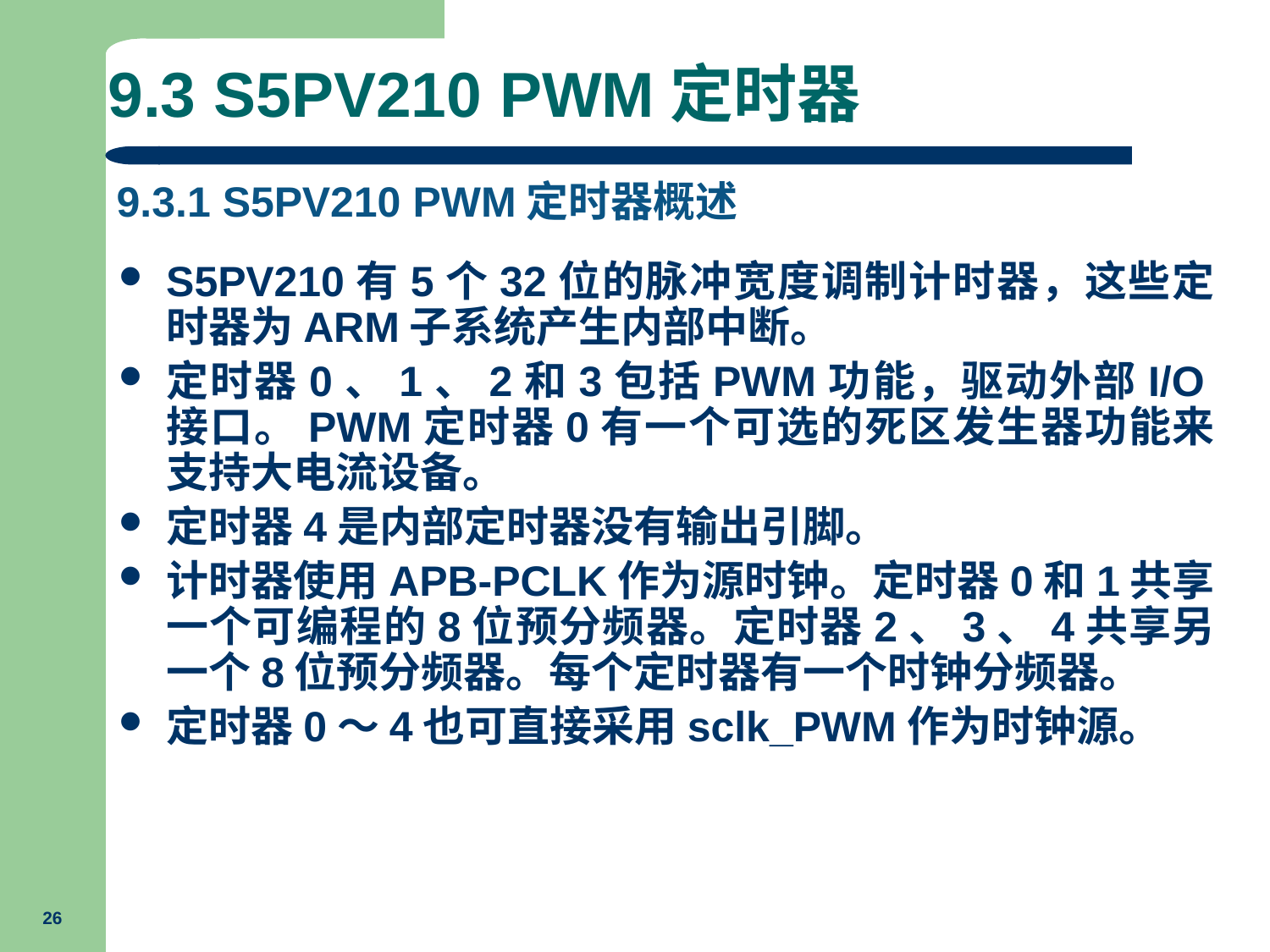

# 9.3 S5PV210 PWM定时器
9.3.1 S5PV210 PWM定时器概述
S5PV210有5个32位的脉冲宽度调制计时器，这些定时器为ARM子系统产生内部中断。
定时器0、1、2和3包括PWM功能，驱动外部I/O接口。PWM定时器0有一个可选的死区发生器功能来支持大电流设备。
定时器4是内部定时器没有输出引脚。
计时器使用APB-PCLK作为源时钟。定时器0和1共享一个可编程的8位预分频器。定时器2、3、4共享另一个8位预分频器。每个定时器有一个时钟分频器。
定时器0～4也可直接采用sclk_PWM作为时钟源。
26